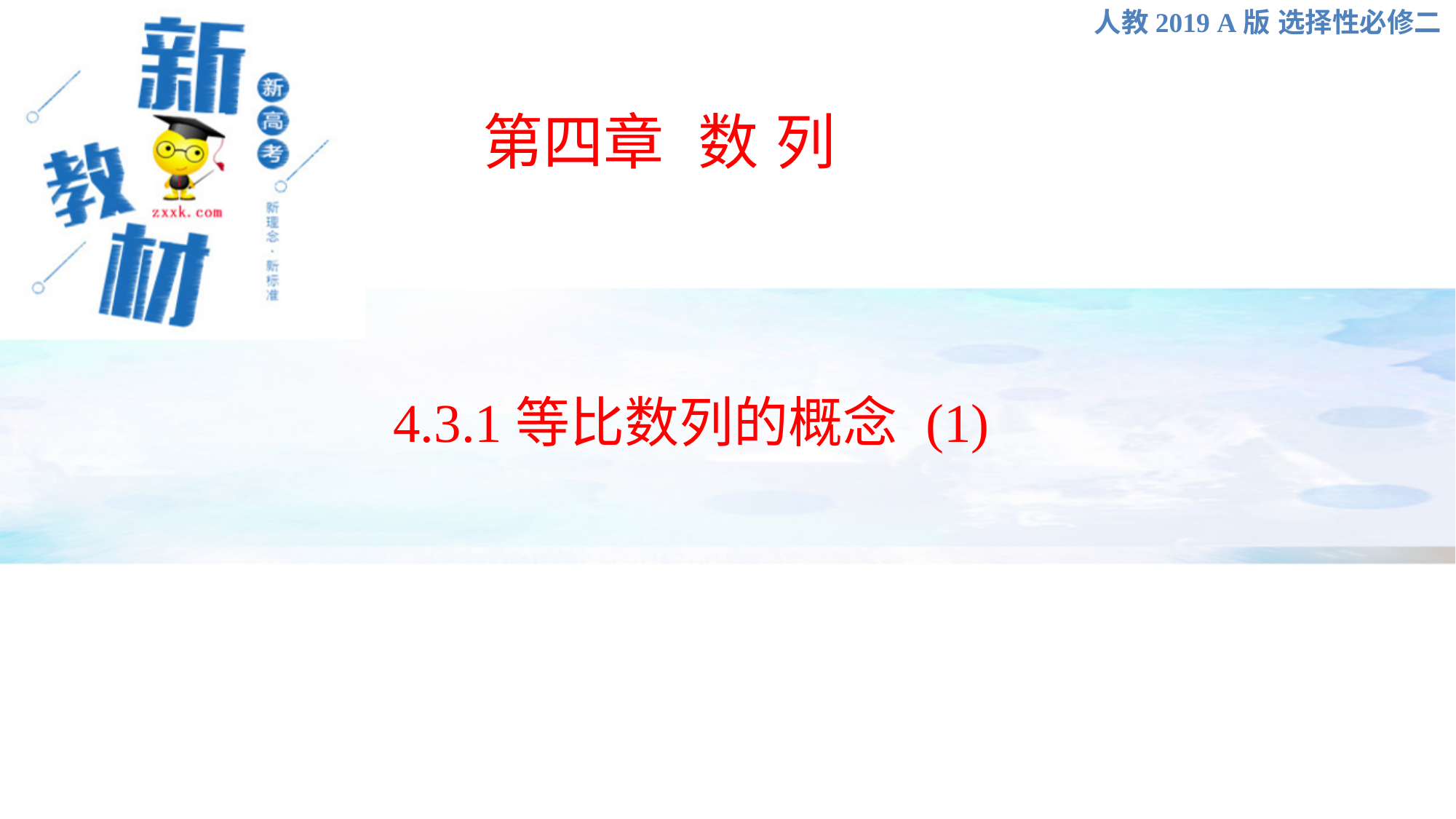

人教2019 A版 选择性必修二
第四章  数 列

4.3.1等比数列的概念 (1)